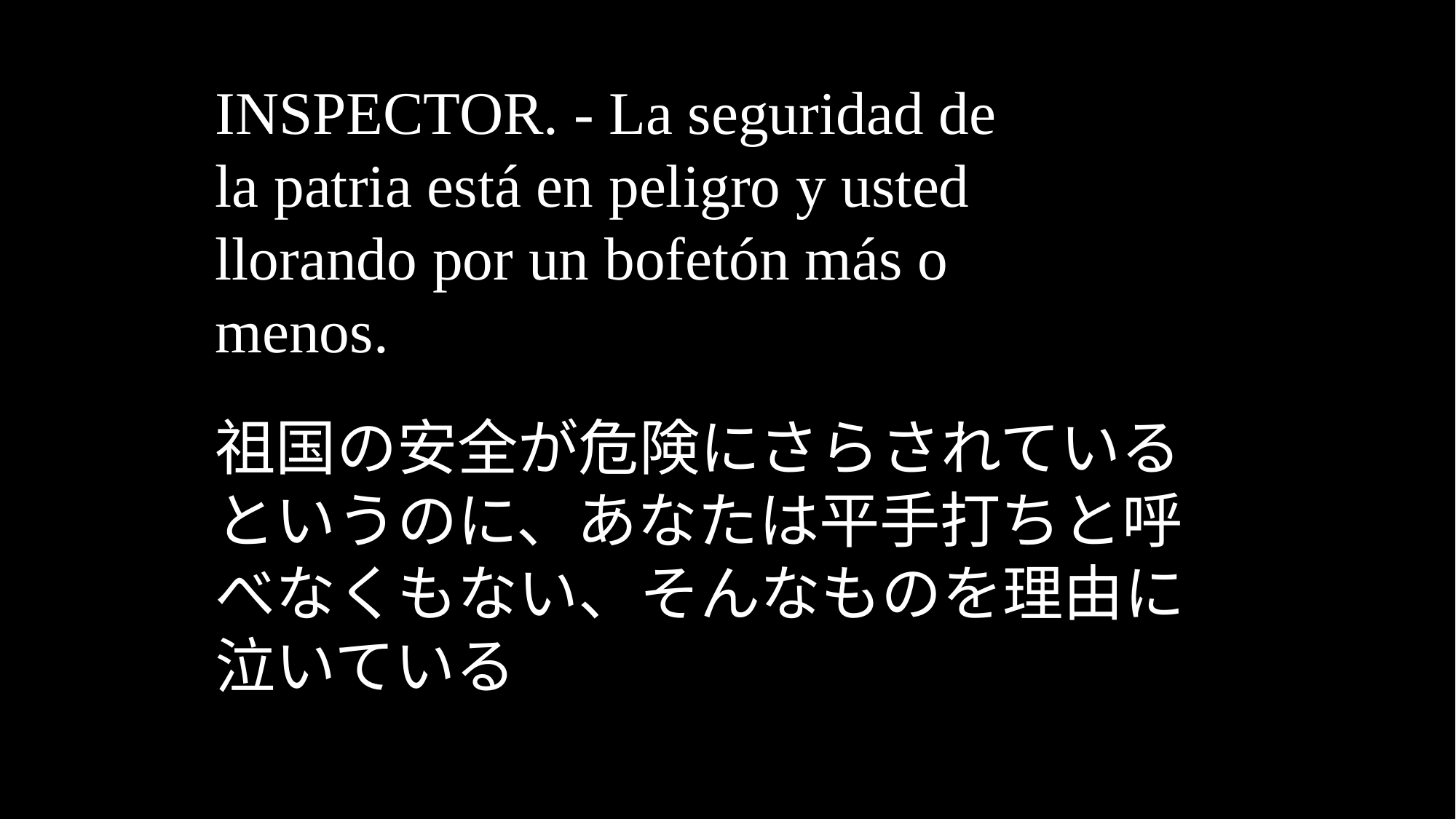

INSPECTOR. - La seguridad de la patria está en peligro y usted llorando por un bofetón más o menos.

祖国の安全が危険にさらされているというのに、あなたは平手打ちと呼べなくもない、そんなものを理由に泣いている